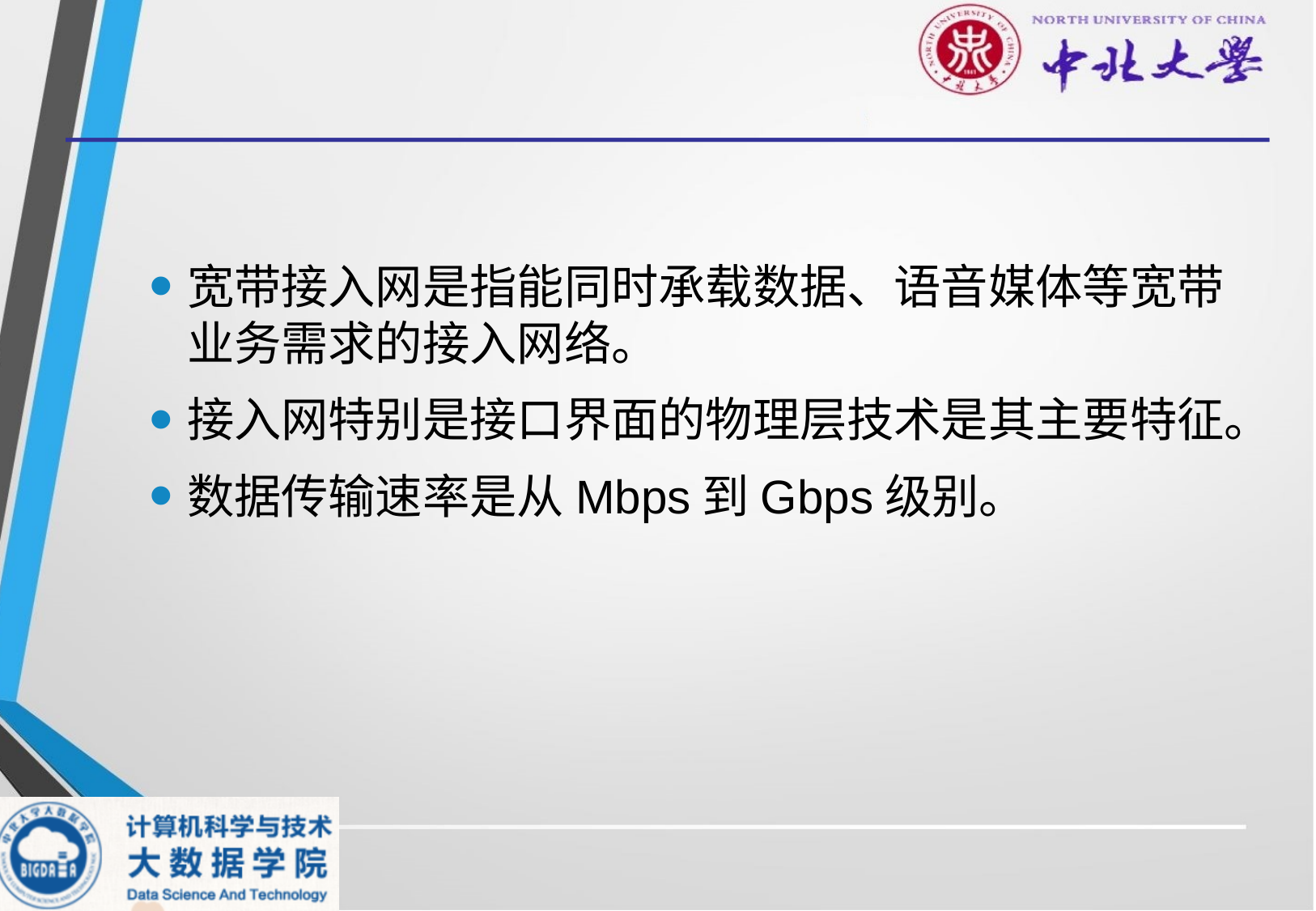

#
宽带接入网是指能同时承载数据、语音媒体等宽带业务需求的接入网络。
接入网特别是接口界面的物理层技术是其主要特征。
数据传输速率是从Mbps到Gbps级别。

7